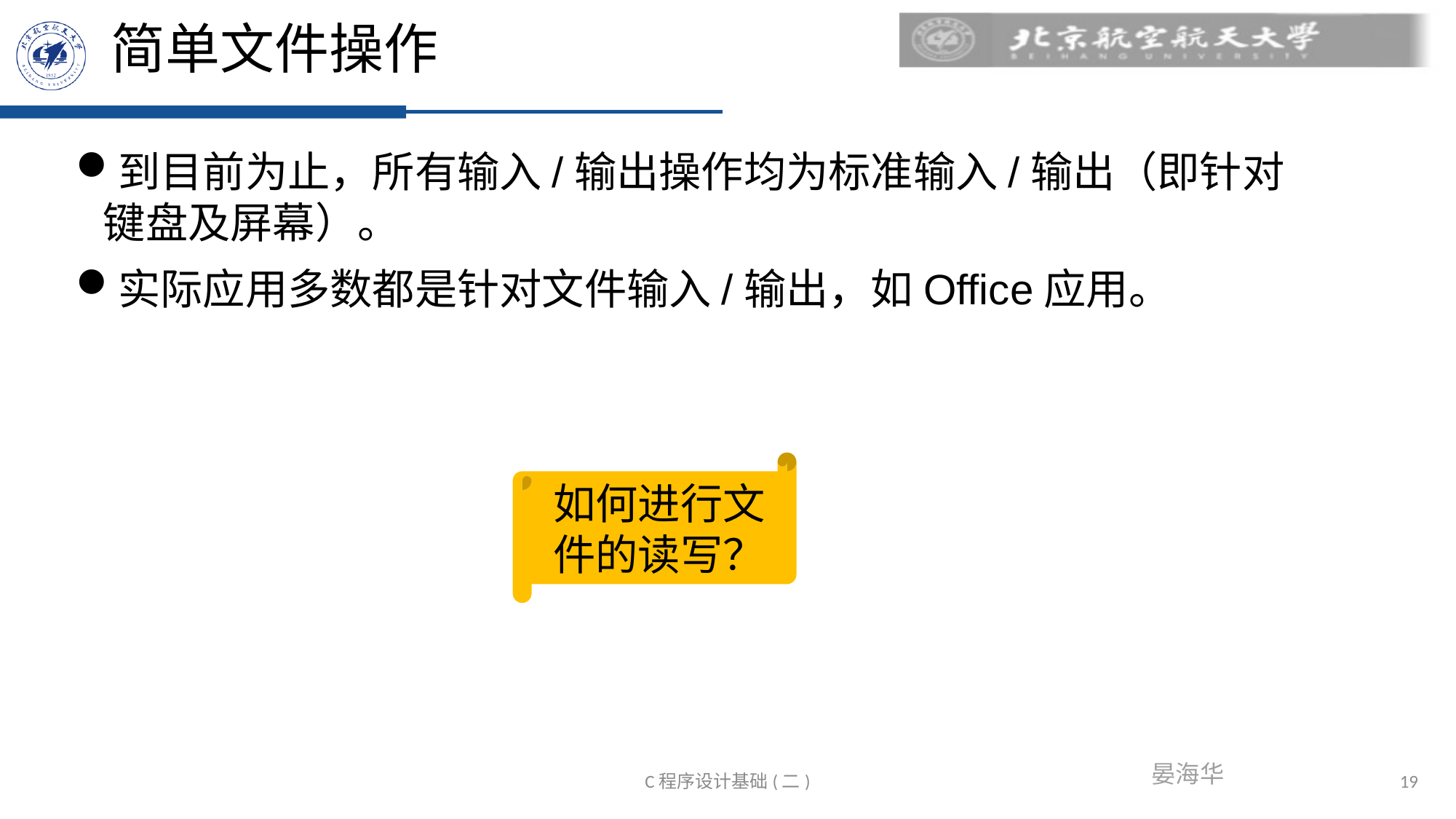

# 简单文件操作
到目前为止，所有输入/输出操作均为标准输入/输出（即针对键盘及屏幕）。
实际应用多数都是针对文件输入/输出，如Office应用。
如何进行文件的读写？
19
C程序设计基础(二)